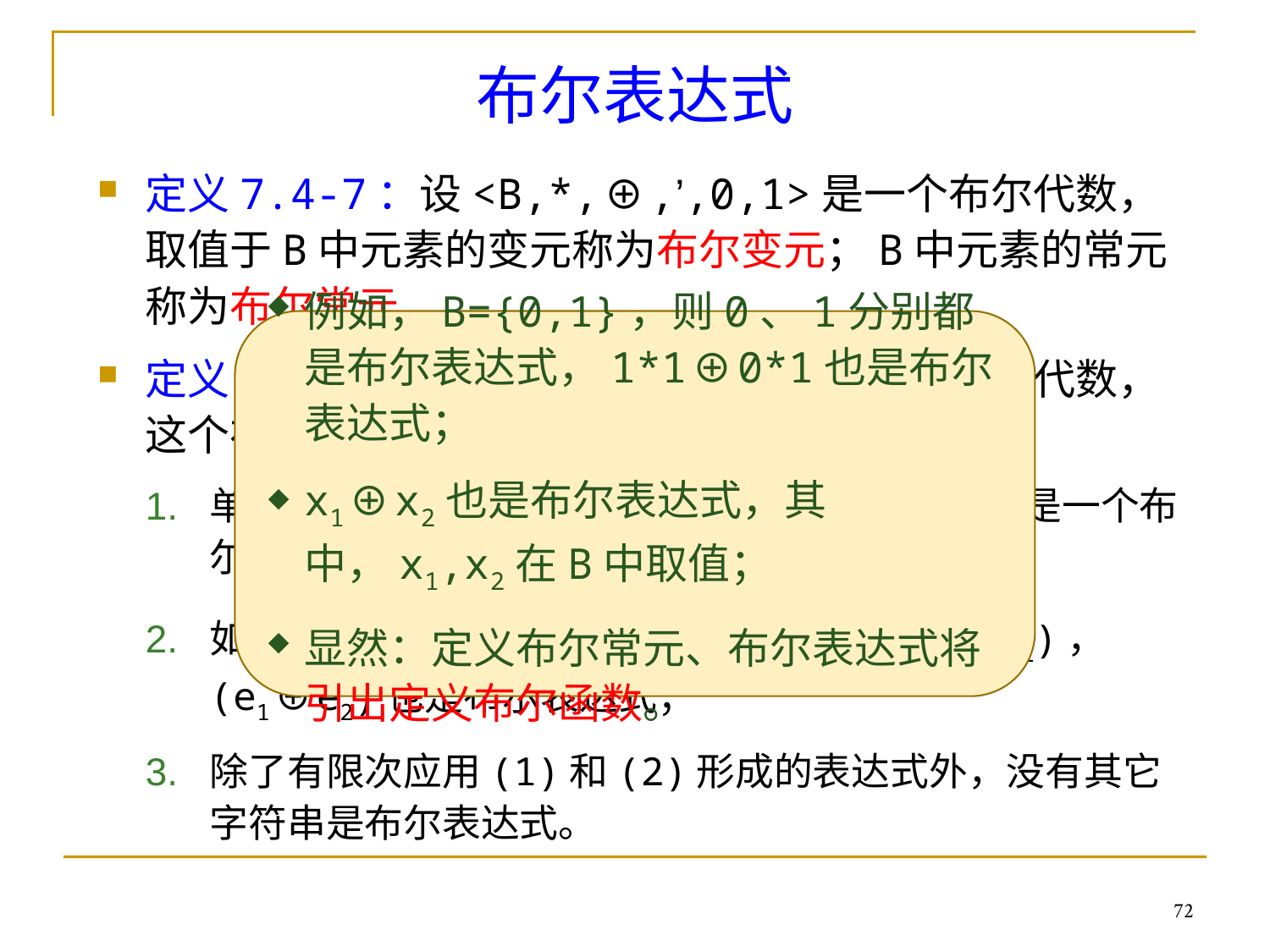

# 布尔表达式
定义7.4-7：设<B,*,⊕,’,0,1>是一个布尔代数，取值于B中元素的变元称为布尔变元；B中元素的常元称为布尔常元。
定义7.4-8：设<B,*,⊕,’,0,1>是一个布尔代数，这个布尔代数上的布尔表达式定义为：
单个布尔常元是一个布尔表达式；单个布尔变元是一个布尔表达式；
如果e1和e2是布尔表达式，则(e1)’，(e1*e2)，(e1⊕e2)也是布尔表达式；
除了有限次应用(1)和(2)形成的表达式外，没有其它字符串是布尔表达式。
例如，B={0,1}，则0、1分别都是布尔表达式，1*1⊕0*1也是布尔表达式；
x1⊕x2也是布尔表达式，其中，x1,x2在B中取值；
显然：定义布尔常元、布尔表达式将引出定义布尔函数。
72